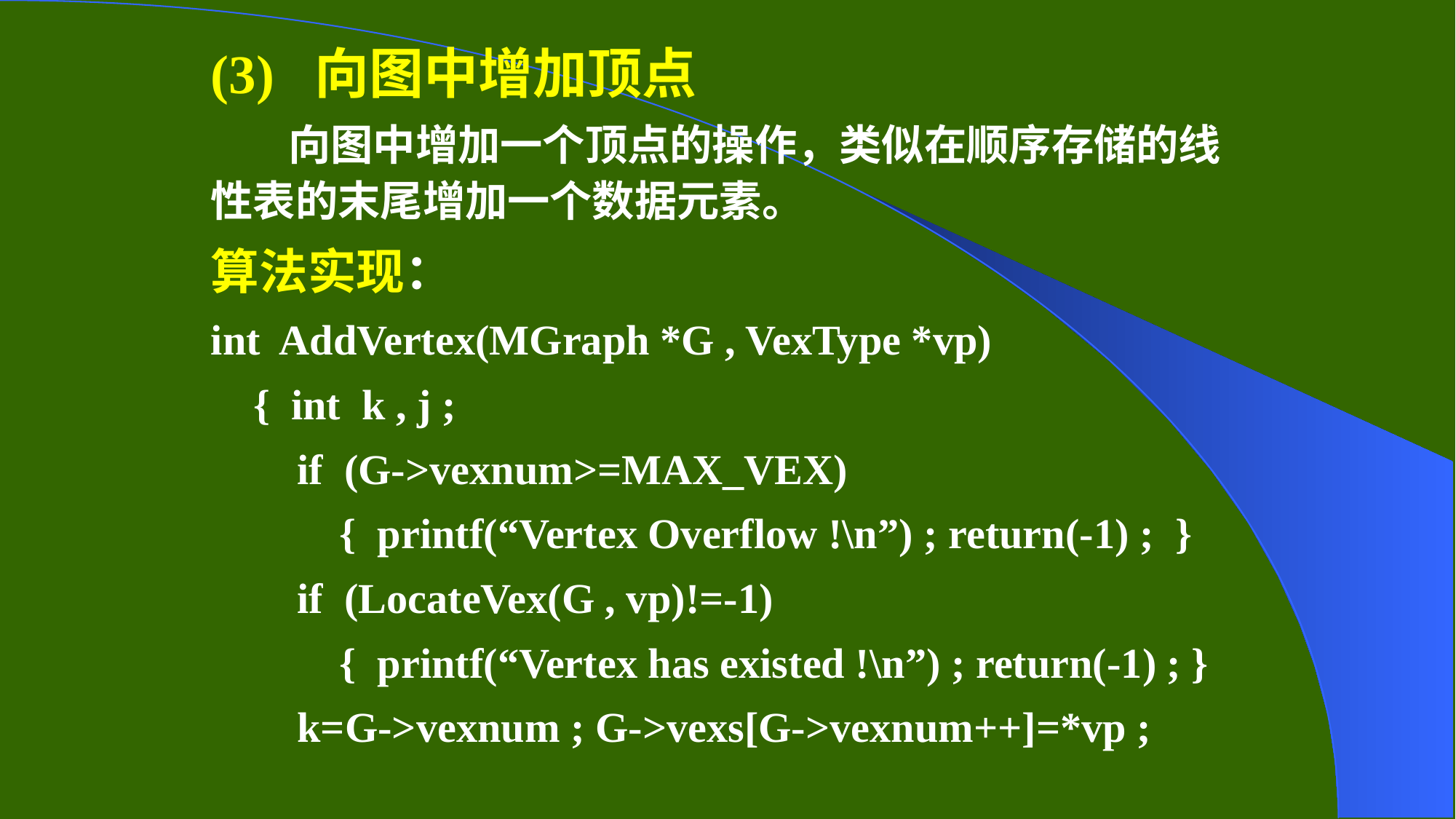

(3)  向图中增加顶点
       向图中增加一个顶点的操作，类似在顺序存储的线性表的末尾增加一个数据元素。
算法实现：
int  AddVertex(MGraph *G , VexType *vp)
{  int  k , j ;
if  (G->vexnum>=MAX_VEX)
{  printf(“Vertex Overflow !\n”) ; return(-1) ;  }
if  (LocateVex(G , vp)!=-1)
{  printf(“Vertex has existed !\n”) ; return(-1) ; }
k=G->vexnum ; G->vexs[G->vexnum++]=*vp ;